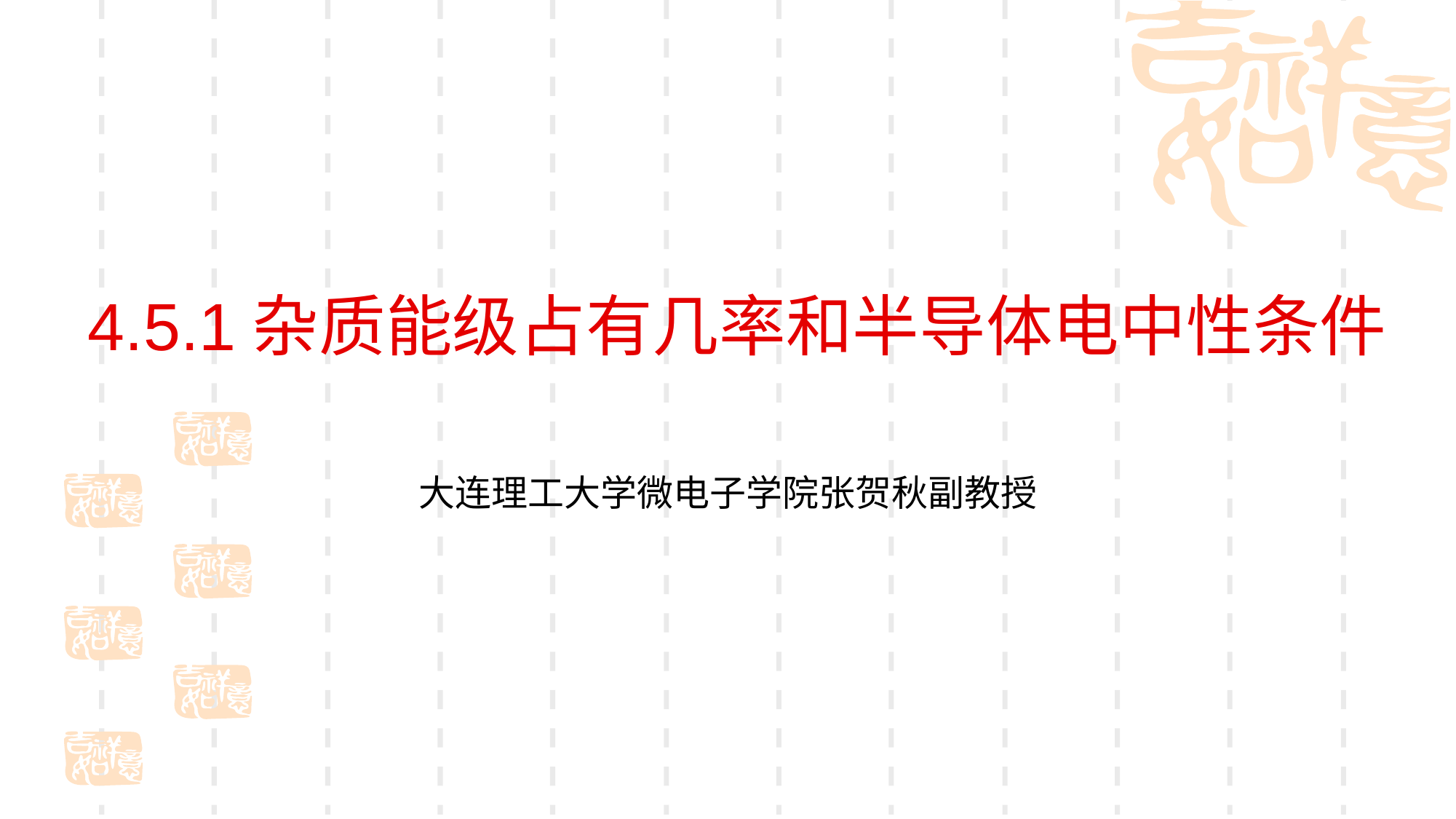

# 4.5.1杂质能级占有几率和半导体电中性条件
大连理工大学微电子学院张贺秋副教授